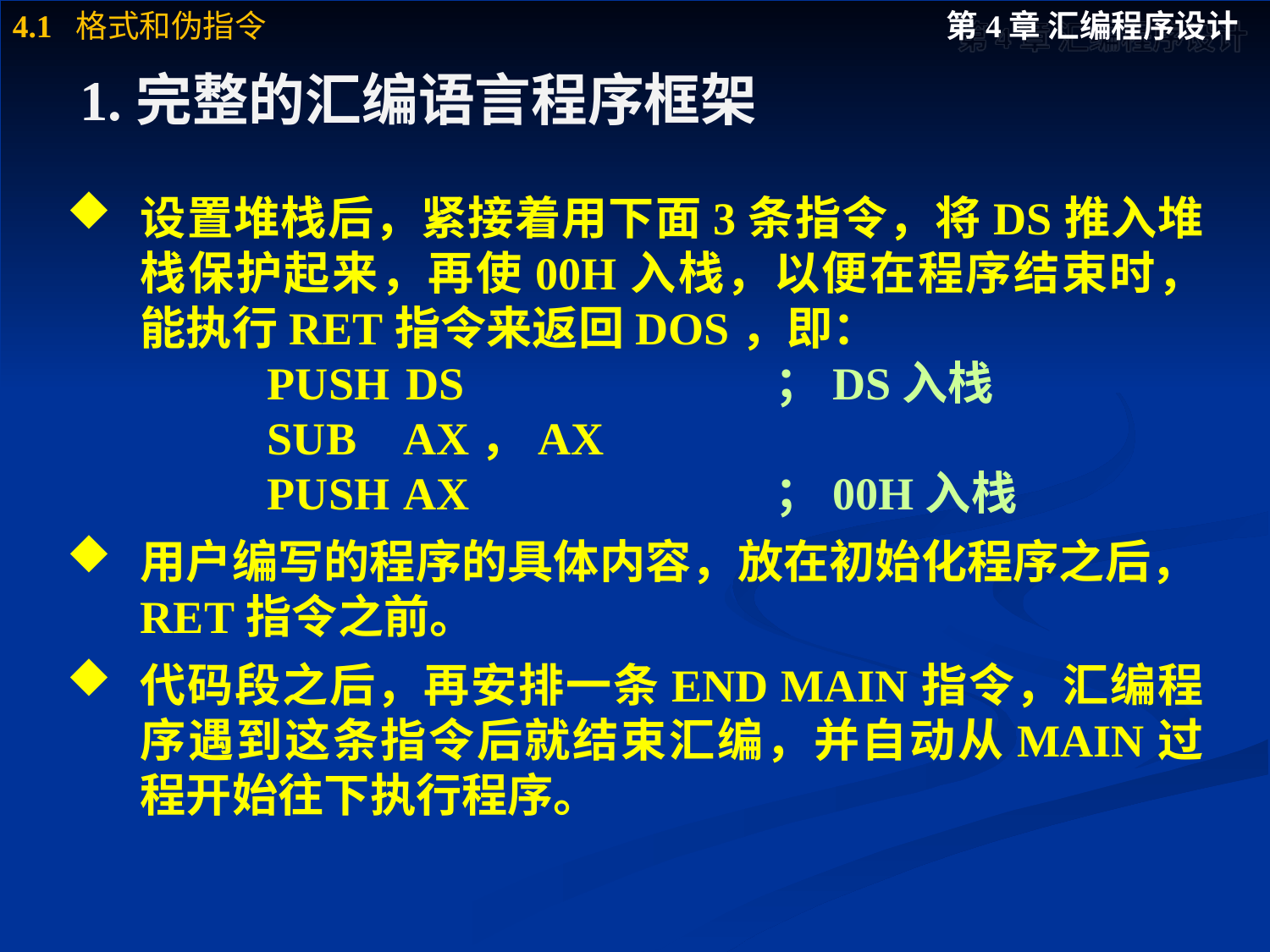

# 1.完整的汇编语言程序框架
设置堆栈后，紧接着用下面3条指令，将DS推入堆栈保护起来，再使00H入栈，以便在程序结束时，能执行RET指令来返回DOS，即：
		PUSH	 DS			；DS入栈
		SUB	 AX，AX
		PUSH	 AX			；00H入栈
用户编写的程序的具体内容，放在初始化程序之后，RET指令之前。
代码段之后，再安排一条END MAIN指令，汇编程序遇到这条指令后就结束汇编，并自动从MAIN过程开始往下执行程序。